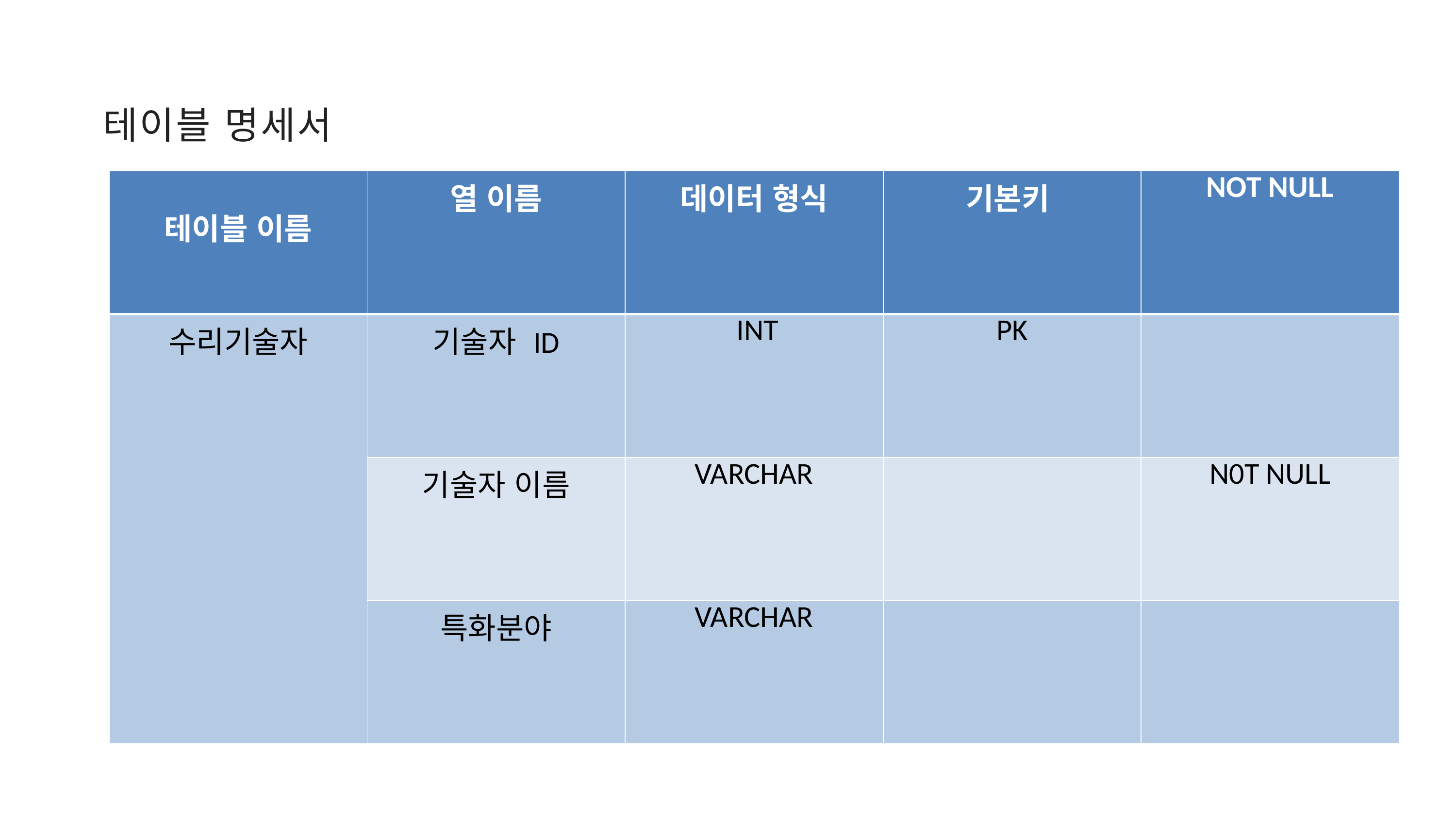

테이블 명세서
| 테이블 이름 | 열 이름 | 데이터 형식 | 기본키 | NOT NULL |
| --- | --- | --- | --- | --- |
| 수리기술자 | 기술자 ID | INT | PK |  |
|  | 기술자 이름 | VARCHAR |  | N0T NULL |
|  | 특화분야 | VARCHAR |  |  |